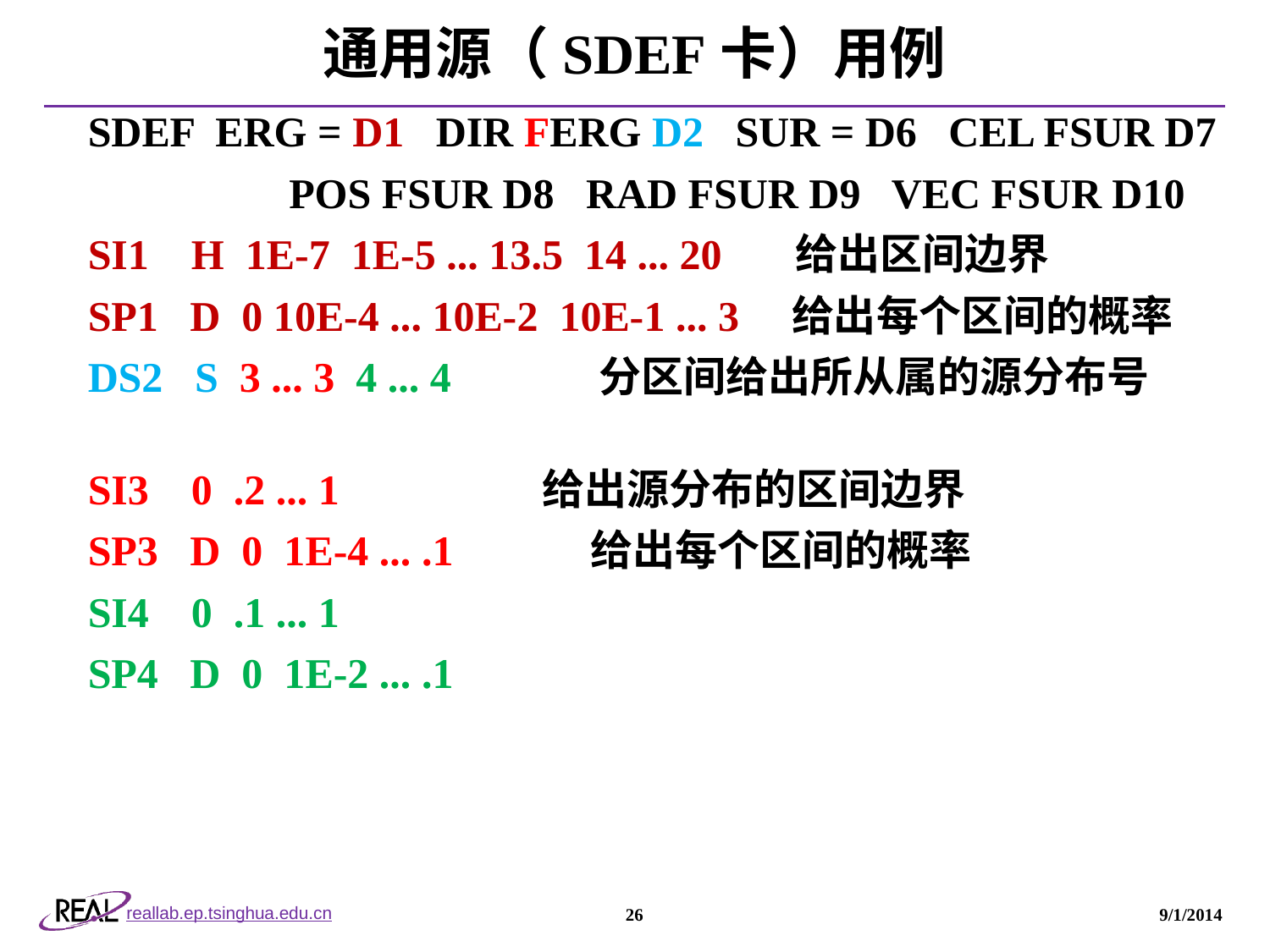

# 通用源（SDEF卡）用例
SDEF  ERG = D1   DIR FERG D2   SUR = D6   CEL FSUR D7
	       POS FSUR D8   RAD FSUR D9   VEC FSUR D10
SI1    H  1E-7  1E-5 ... 13.5  14 ... 20      给出区间边界
SP1   D  0 10E-4 ... 10E-2  10E-1 ... 3    给出每个区间的概率
DS2   S  3 ... 3  4 ... 4             分区间给出所从属的源分布号
SI3    0  .2 ... 1		      给出源分布的区间边界
SP3   D  0  1E-4 ... .1            给出每个区间的概率
SI4    0  .1 ... 1
SP4   D  0  1E-2 ... .1